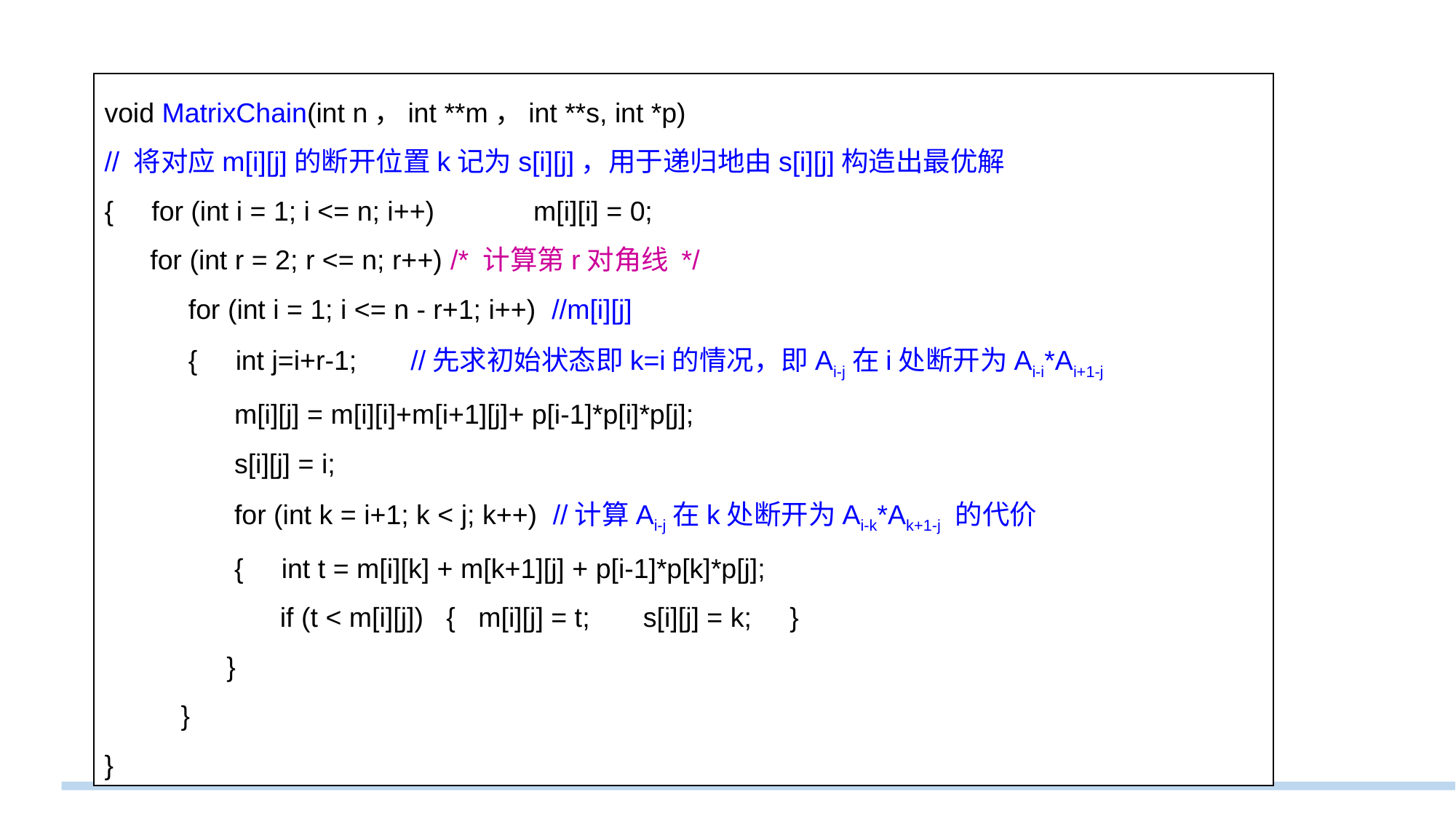

void MatrixChain(int n，int **m，int **s, int *p)
// 将对应m[i][j]的断开位置k记为s[i][j]，用于递归地由s[i][j]构造出最优解
{     for (int i = 1; i <= n; i++)             m[i][i] = 0;
      for (int r = 2; r <= n; r++) /* 计算第r对角线 */
           for (int i = 1; i <= n - r+1; i++)  //m[i][j]
           {     int j=i+r-1;       //先求初始状态即k=i的情况，即Ai-j在i处断开为Ai-i*Ai+1-j
                 m[i][j] = m[i][i]+m[i+1][j]+ p[i-1]*p[i]*p[j];
                 s[i][j] = i;
                 for (int k = i+1; k < j; k++)  //计算Ai-j在k处断开为Ai-k*Ak+1-j 的代价
                 {     int t = m[i][k] + m[k+1][j] + p[i-1]*p[k]*p[j];
                       if (t < m[i][j])   {   m[i][j] = t;       s[i][j] = k;     }
                }
          }
}